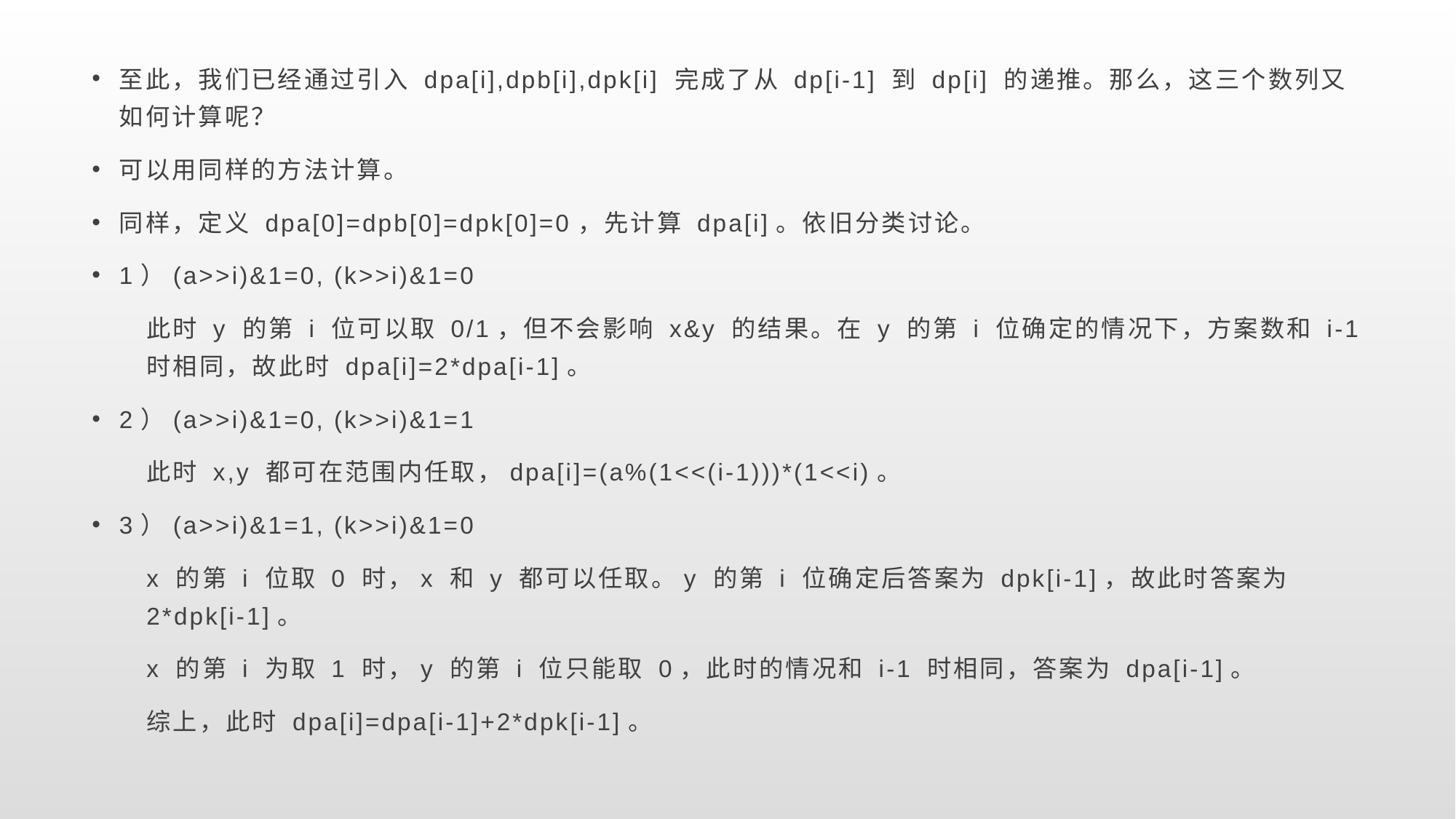

至此，我们已经通过引入 dpa[i],dpb[i],dpk[i] 完成了从 dp[i-1] 到 dp[i] 的递推。那么，这三个数列又如何计算呢？
可以用同样的方法计算。
同样，定义 dpa[0]=dpb[0]=dpk[0]=0，先计算 dpa[i]。依旧分类讨论。
1）(a>>i)&1=0, (k>>i)&1=0
此时 y 的第 i 位可以取 0/1，但不会影响 x&y 的结果。在 y 的第 i 位确定的情况下，方案数和 i-1 时相同，故此时 dpa[i]=2*dpa[i-1]。
2）(a>>i)&1=0, (k>>i)&1=1
此时 x,y 都可在范围内任取，dpa[i]=(a%(1<<(i-1)))*(1<<i)。
3）(a>>i)&1=1, (k>>i)&1=0
x 的第 i 位取 0 时，x 和 y 都可以任取。y 的第 i 位确定后答案为 dpk[i-1]，故此时答案为 2*dpk[i-1]。
x 的第 i 为取 1 时，y 的第 i 位只能取 0，此时的情况和 i-1 时相同，答案为 dpa[i-1]。
综上，此时 dpa[i]=dpa[i-1]+2*dpk[i-1]。